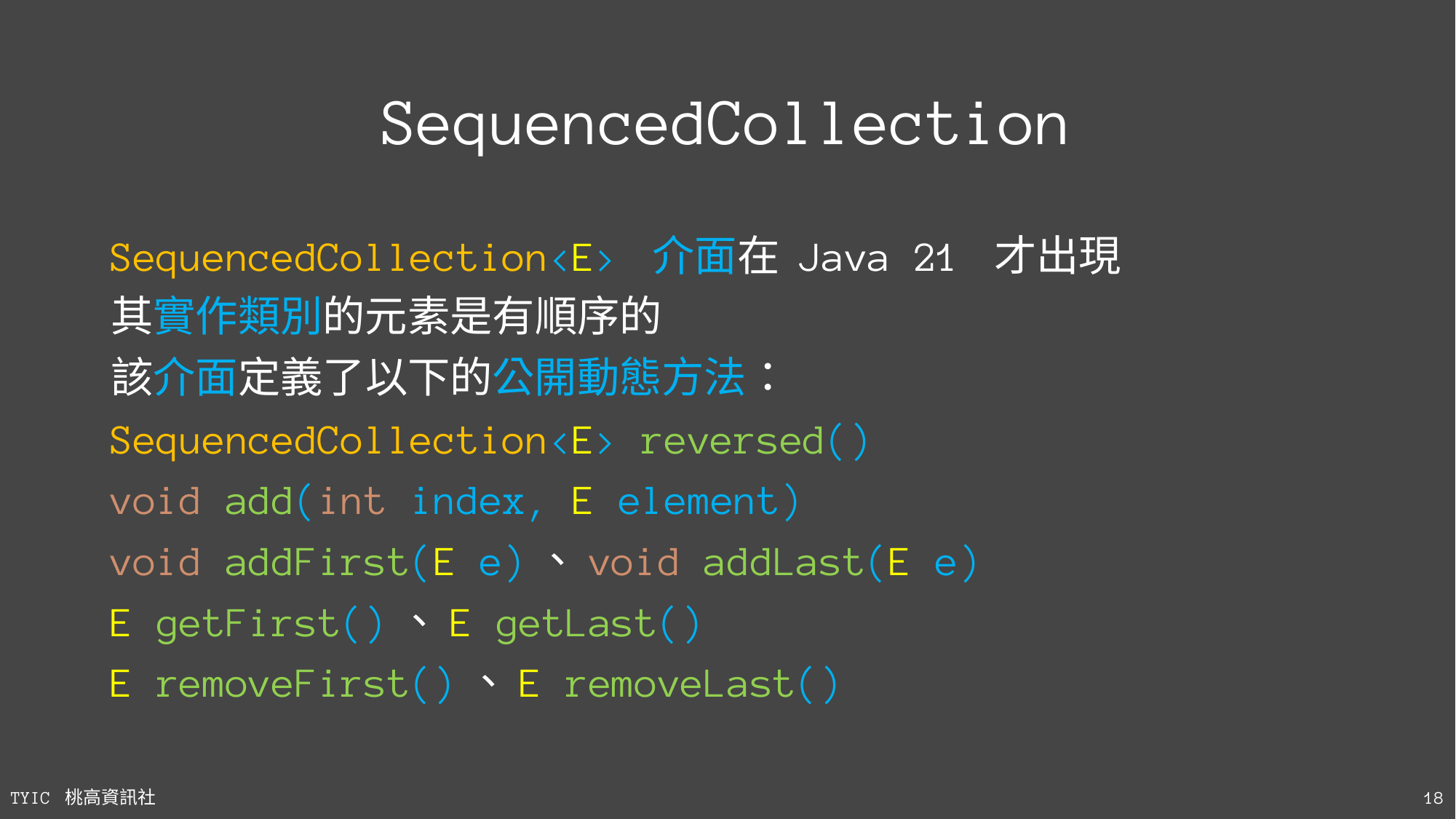

# SequencedCollection
SequencedCollection<E> 介面在 Java 21 才出現
其實作類別的元素是有順序的
該介面定義了以下的公開動態方法：
SequencedCollection<E> reversed()
void add(int index, E element)
void addFirst(E e)、void addLast(E e)
E getFirst()、E getLast()
E removeFirst()、E removeLast()